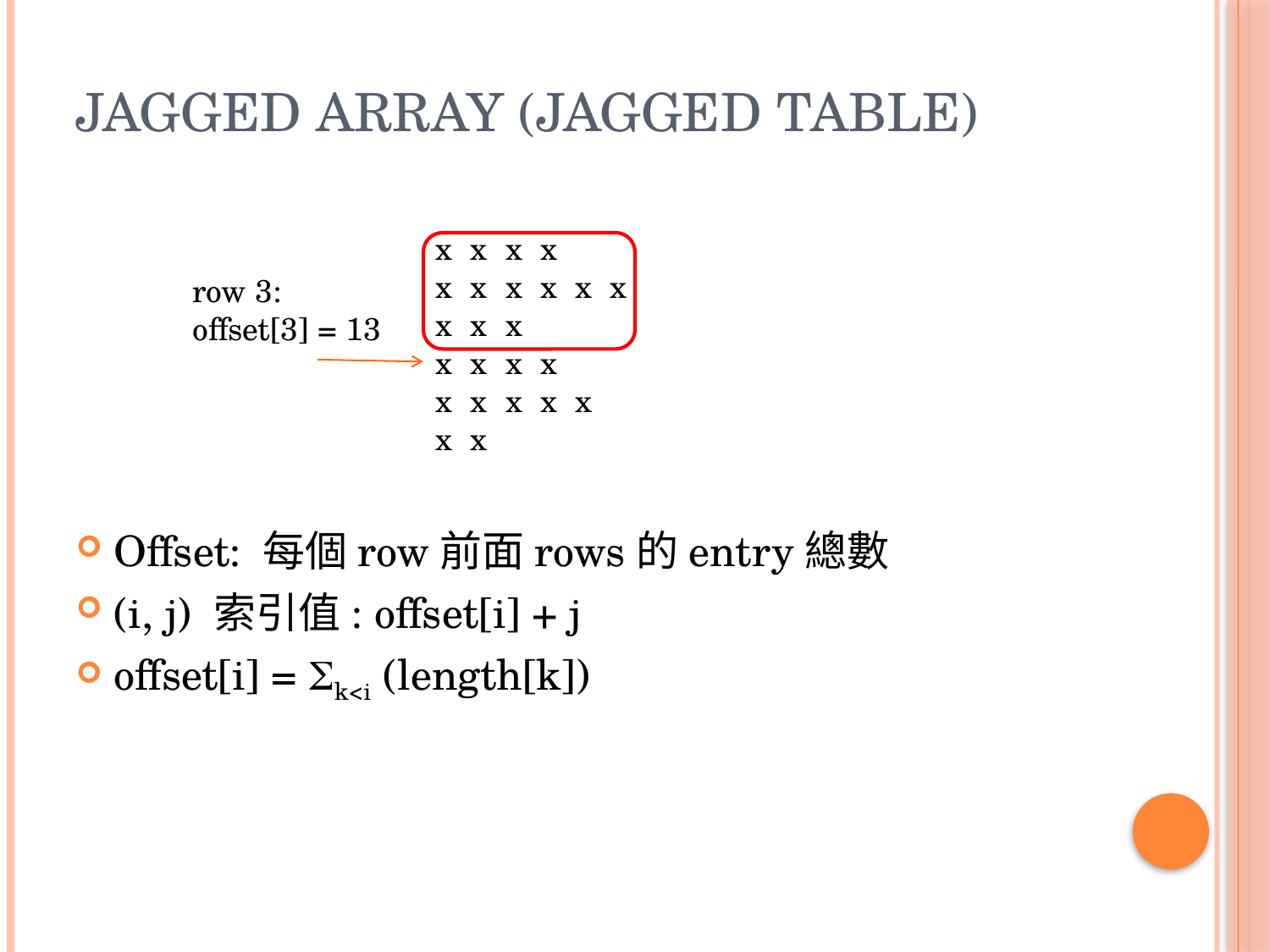

# Jagged Array (Jagged Table)
x  x  x  x
x  x  x  x  x  x
x  x  x
x  x  x  x
x  x  x  x  x
x  x

row 3:
offset[3] = 13
Offset: 每個row前面rows的entry總數
(i, j) 索引值: offset[i] + j
offset[i] = Σk<i (length[k])